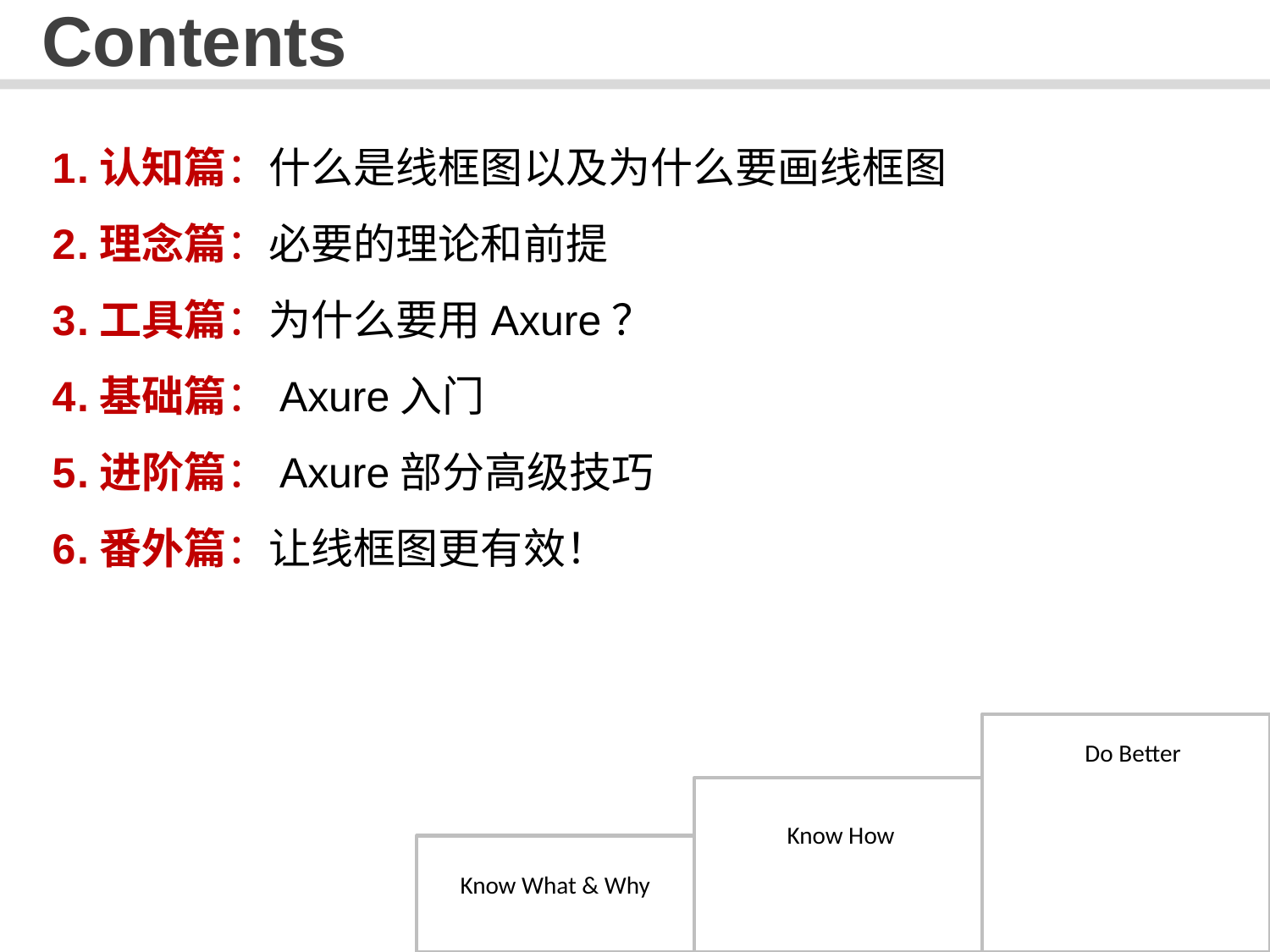

Contents

认知篇：什么是线框图以及为什么要画线框图
理念篇：必要的理论和前提
工具篇：为什么要用Axure？
基础篇：Axure入门
进阶篇：Axure部分高级技巧
番外篇：让线框图更有效！

Do Better

Know How

Know What & Why